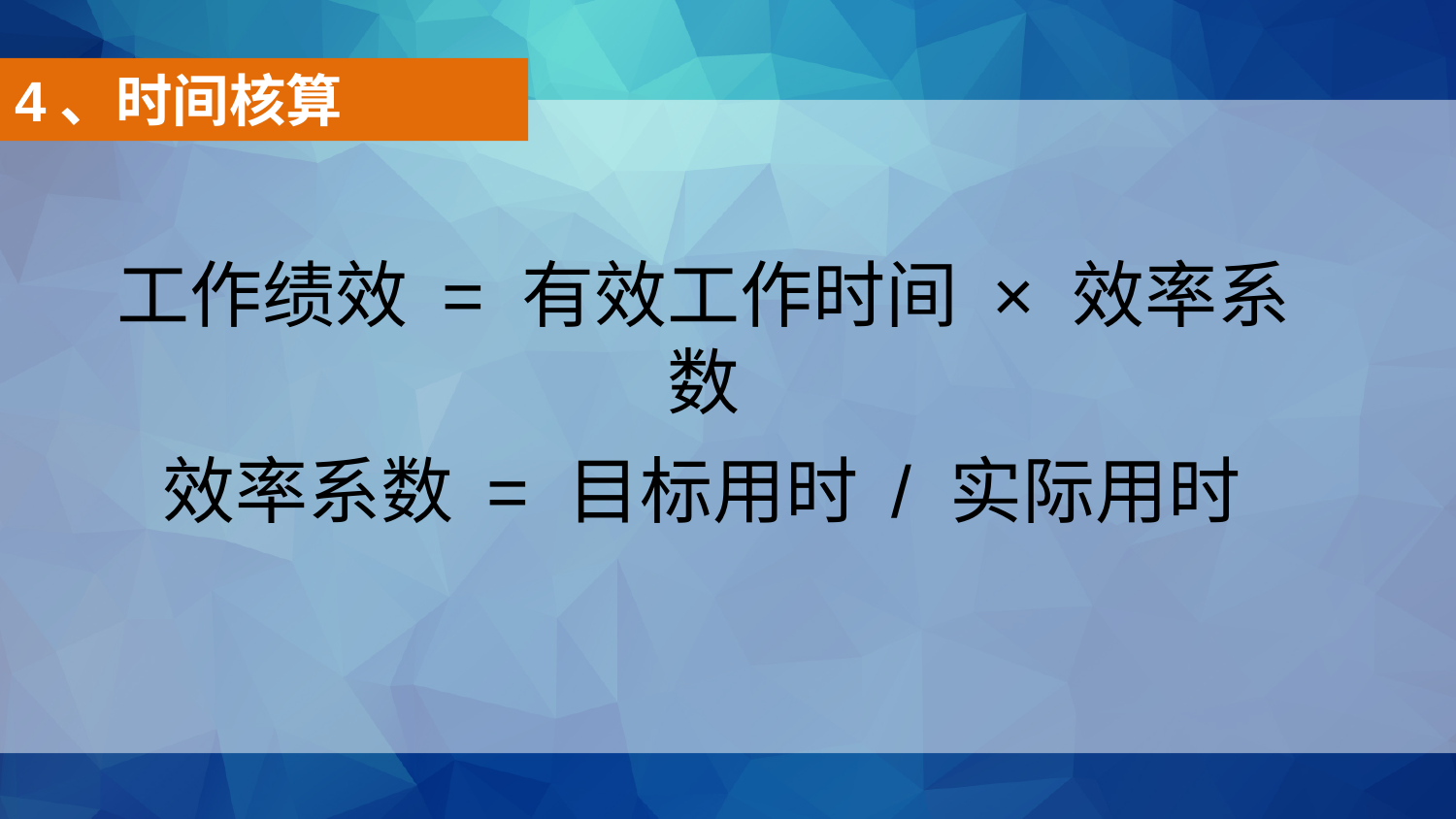

4、时间核算

工作绩效 = 有效工作时间 × 效率系数
效率系数 = 目标用时 / 实际用时